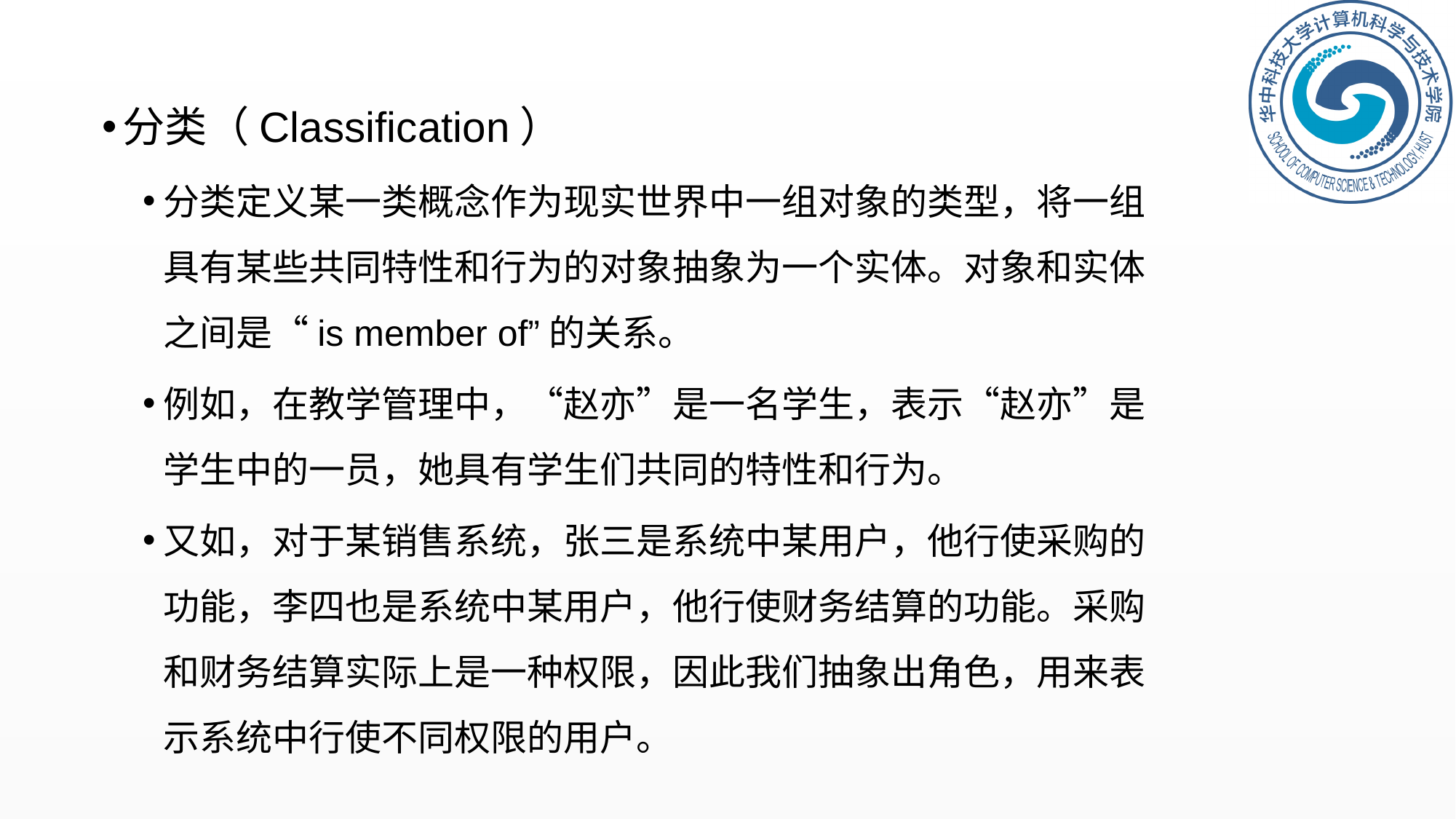

分类（Classification）
分类定义某一类概念作为现实世界中一组对象的类型，将一组具有某些共同特性和行为的对象抽象为一个实体。对象和实体之间是“is member of”的关系。
例如，在教学管理中，“赵亦”是一名学生，表示“赵亦”是学生中的一员，她具有学生们共同的特性和行为。
又如，对于某销售系统，张三是系统中某用户，他行使采购的功能，李四也是系统中某用户，他行使财务结算的功能。采购和财务结算实际上是一种权限，因此我们抽象出角色，用来表示系统中行使不同权限的用户。